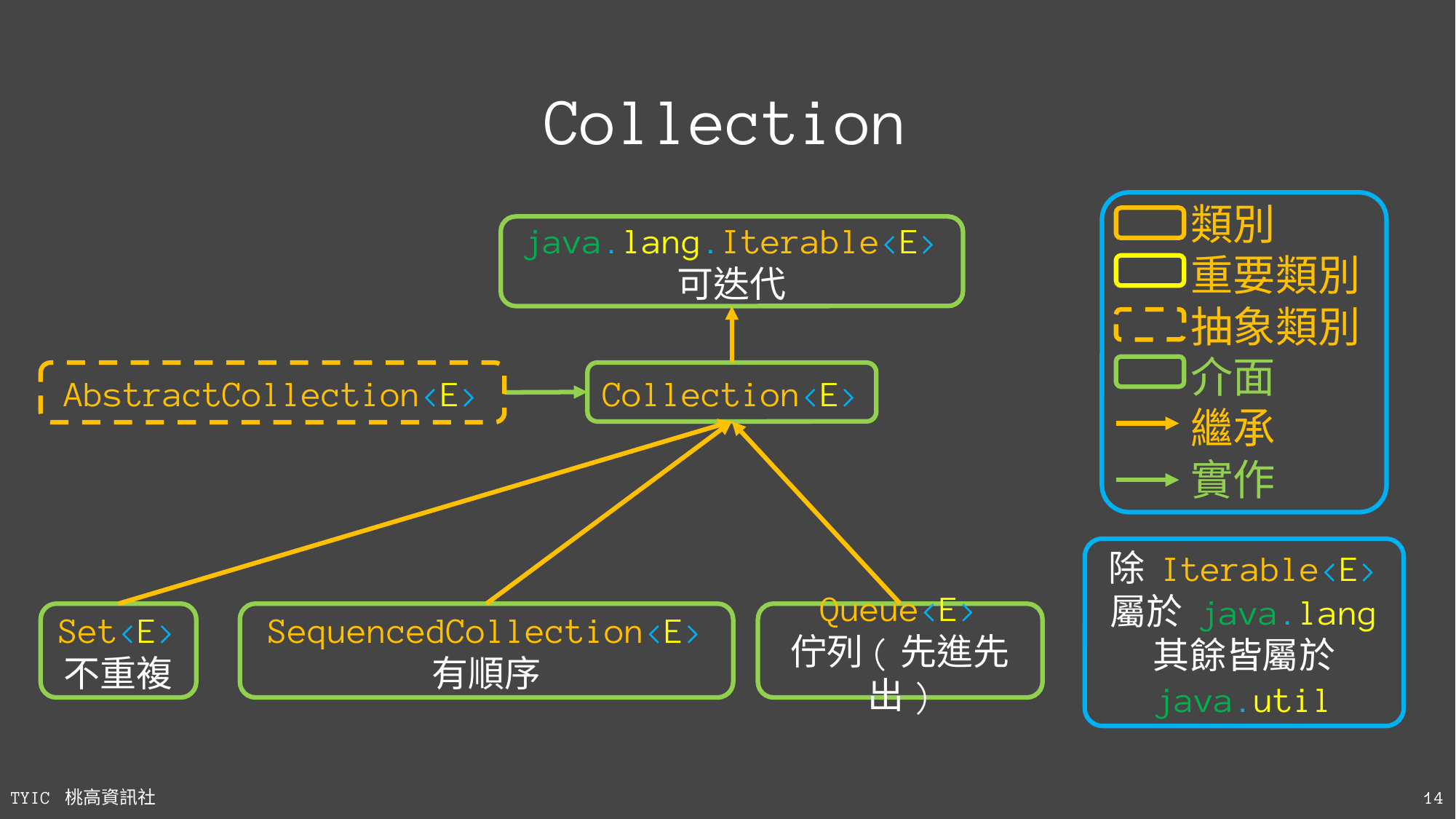

# Collection

類別
重要類別
抽象類別
介面
繼承
實作

java.lang.Iterable<E>
可迭代
AbstractCollection<E>
Collection<E>
除 Iterable<E>
屬於 java.lang
其餘皆屬於
java.util
Set<E>
不重複
SequencedCollection<E>
有順序
Queue<E>
佇列(先進先出)